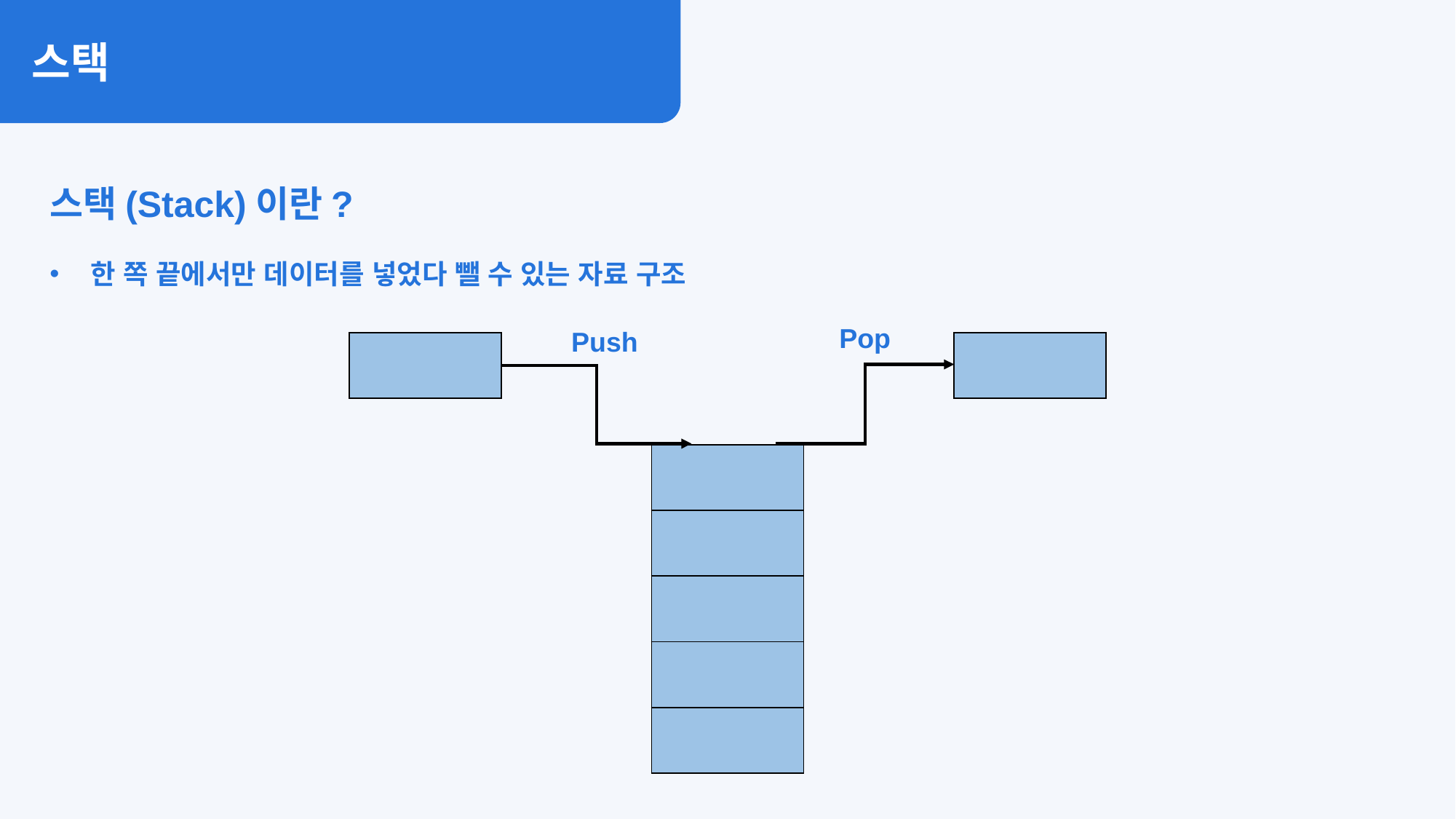

스택
스택(Stack)이란?
한 쪽 끝에서만 데이터를 넣었다 뺄 수 있는 자료 구조
Pop
Push

|  |
| --- |
|  |
|  |
|  |
|  |